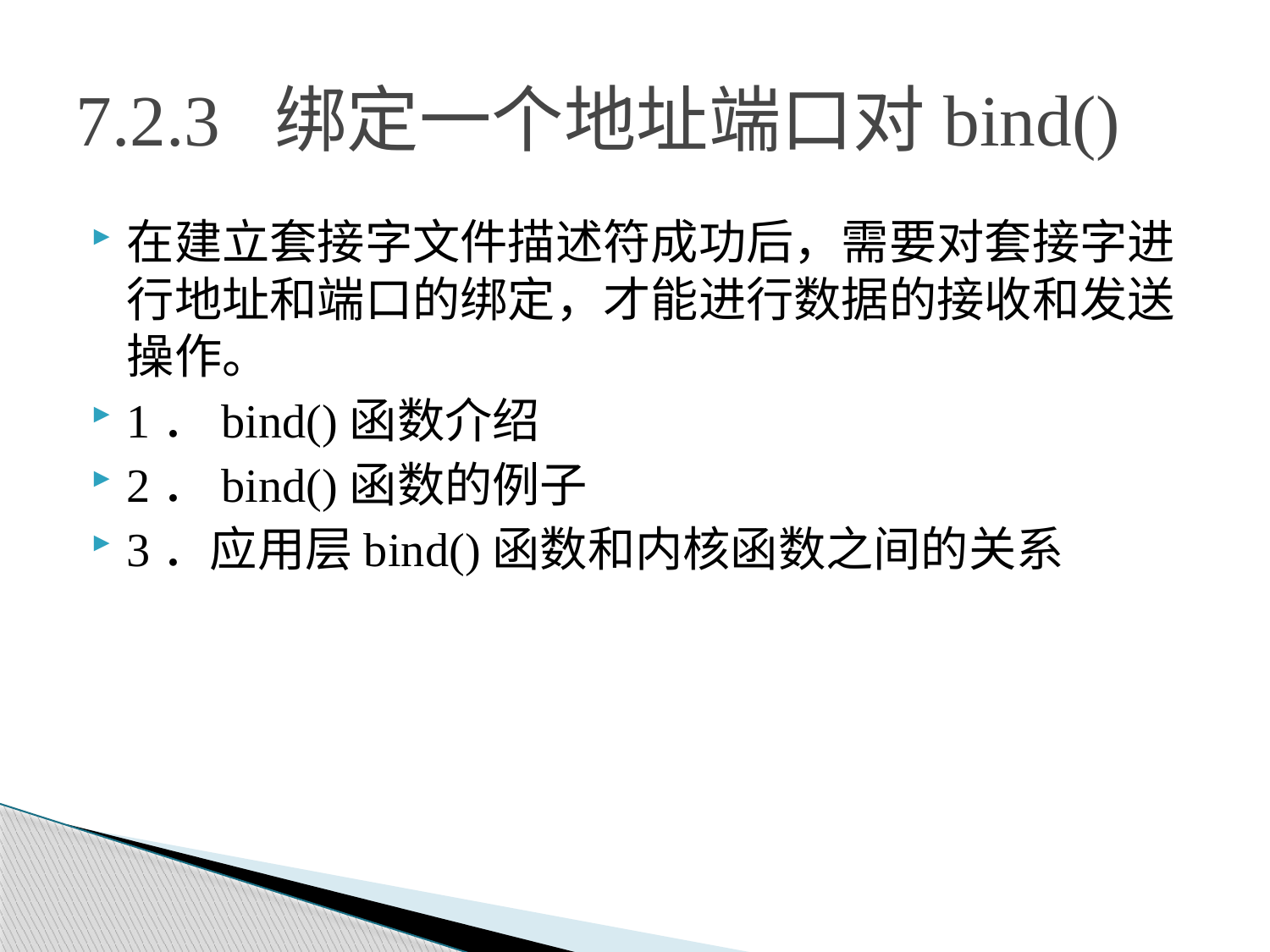

# 7.2.3  绑定一个地址端口对bind()
在建立套接字文件描述符成功后，需要对套接字进行地址和端口的绑定，才能进行数据的接收和发送操作。
1．bind()函数介绍
2．bind()函数的例子
3．应用层bind()函数和内核函数之间的关系